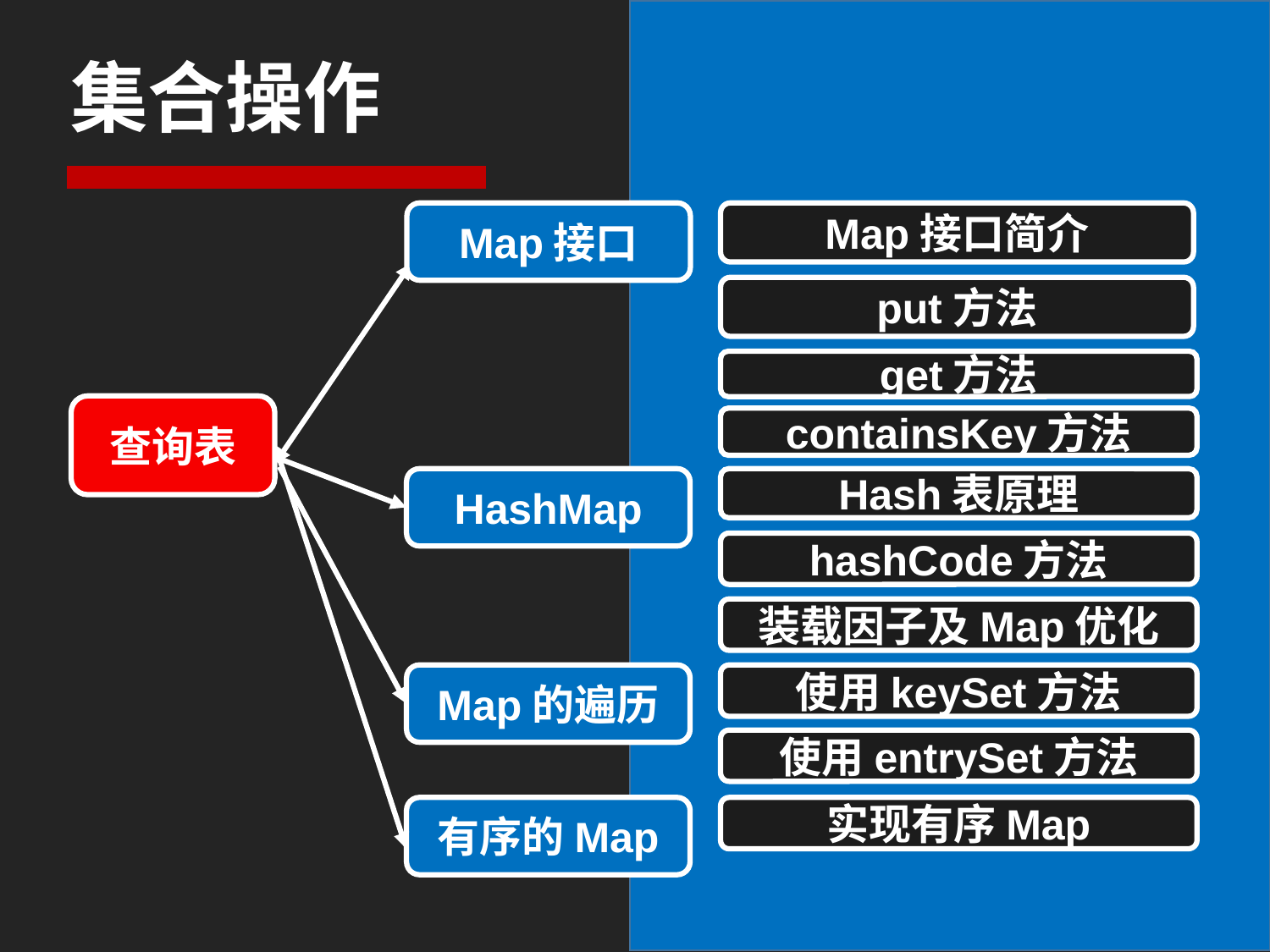

# 集合操作

Map接口
Map接口简介
put方法
get方法
查询表
containsKey方法
HashMap
Hash表原理
hashCode方法
装载因子及Map优化
Map的遍历
使用keySet方法
使用entrySet方法
有序的Map
实现有序Map